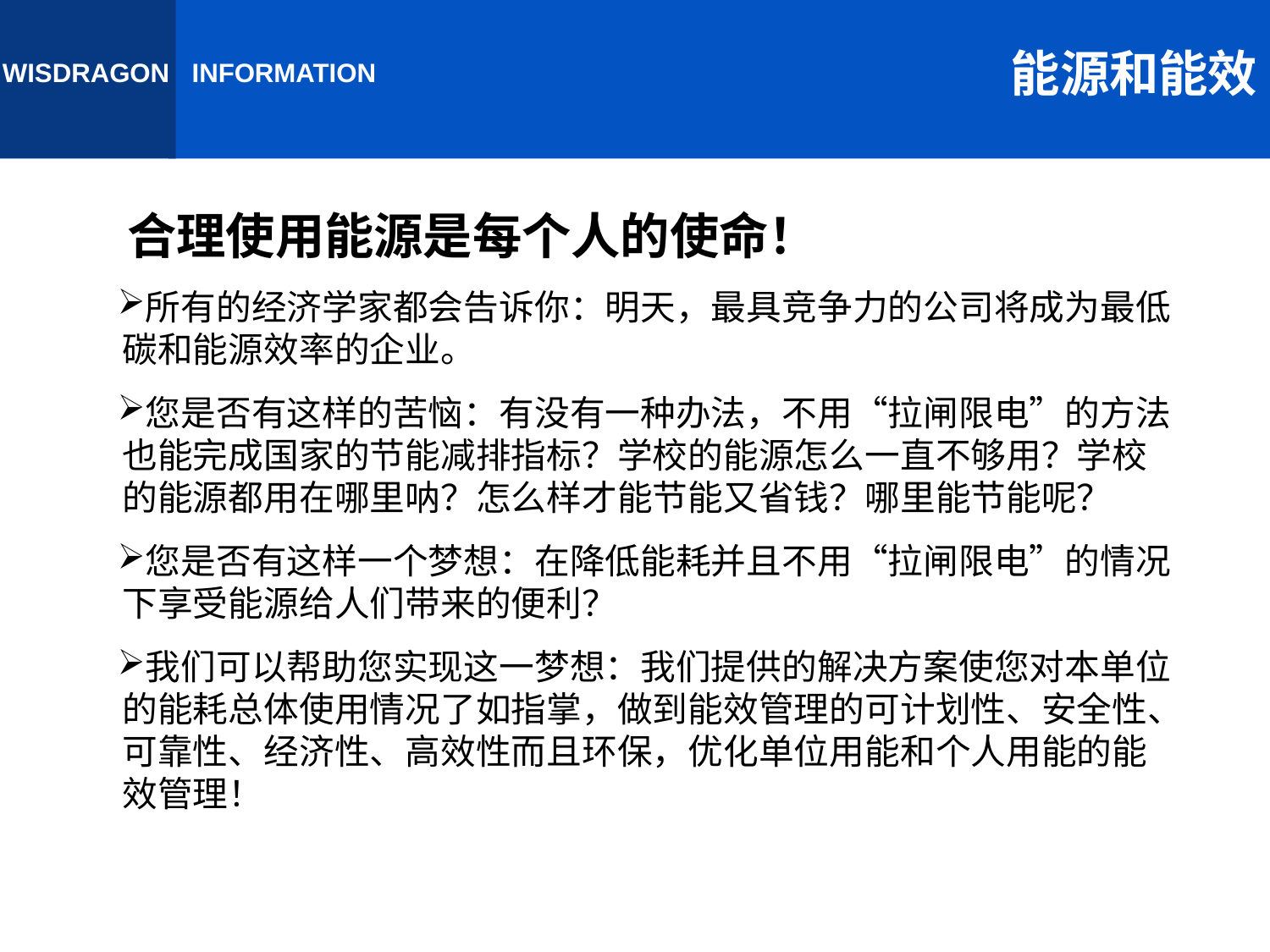

能源和能效
合理使用能源是每个人的使命！
所有的经济学家都会告诉你：明天，最具竞争力的公司将成为最低碳和能源效率的企业。
您是否有这样的苦恼：有没有一种办法，不用“拉闸限电”的方法也能完成国家的节能减排指标？学校的能源怎么一直不够用？学校的能源都用在哪里呐？怎么样才能节能又省钱？哪里能节能呢？
您是否有这样一个梦想：在降低能耗并且不用“拉闸限电”的情况下享受能源给人们带来的便利？
我们可以帮助您实现这一梦想：我们提供的解决方案使您对本单位的能耗总体使用情况了如指掌，做到能效管理的可计划性、安全性、可靠性、经济性、高效性而且环保，优化单位用能和个人用能的能效管理！